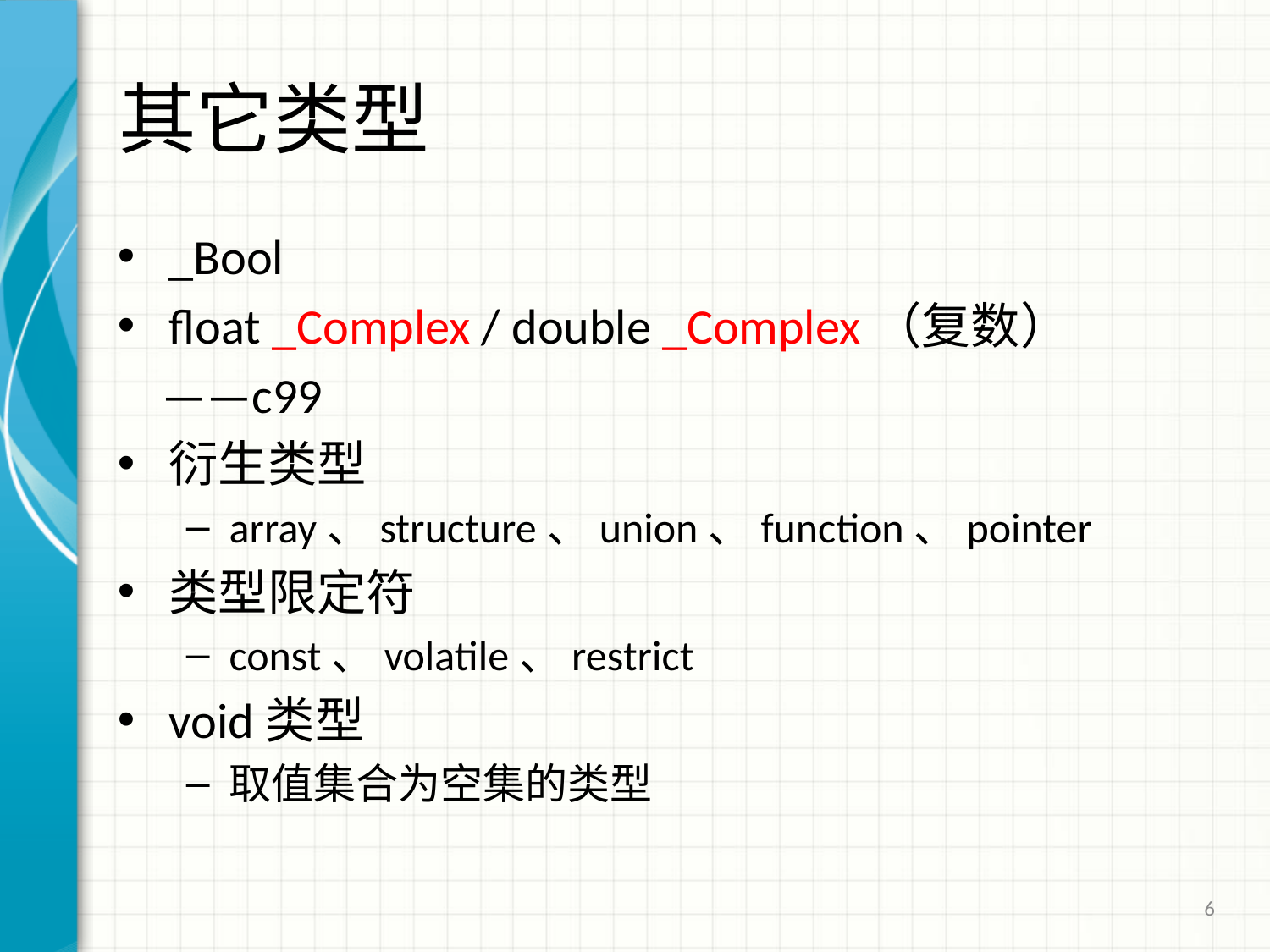

# 其它类型
_Bool
float _Complex / double _Complex（复数）
    ——c99
衍生类型
array、structure、union、function、pointer
类型限定符
const、volatile、restrict
void类型
取值集合为空集的类型
6